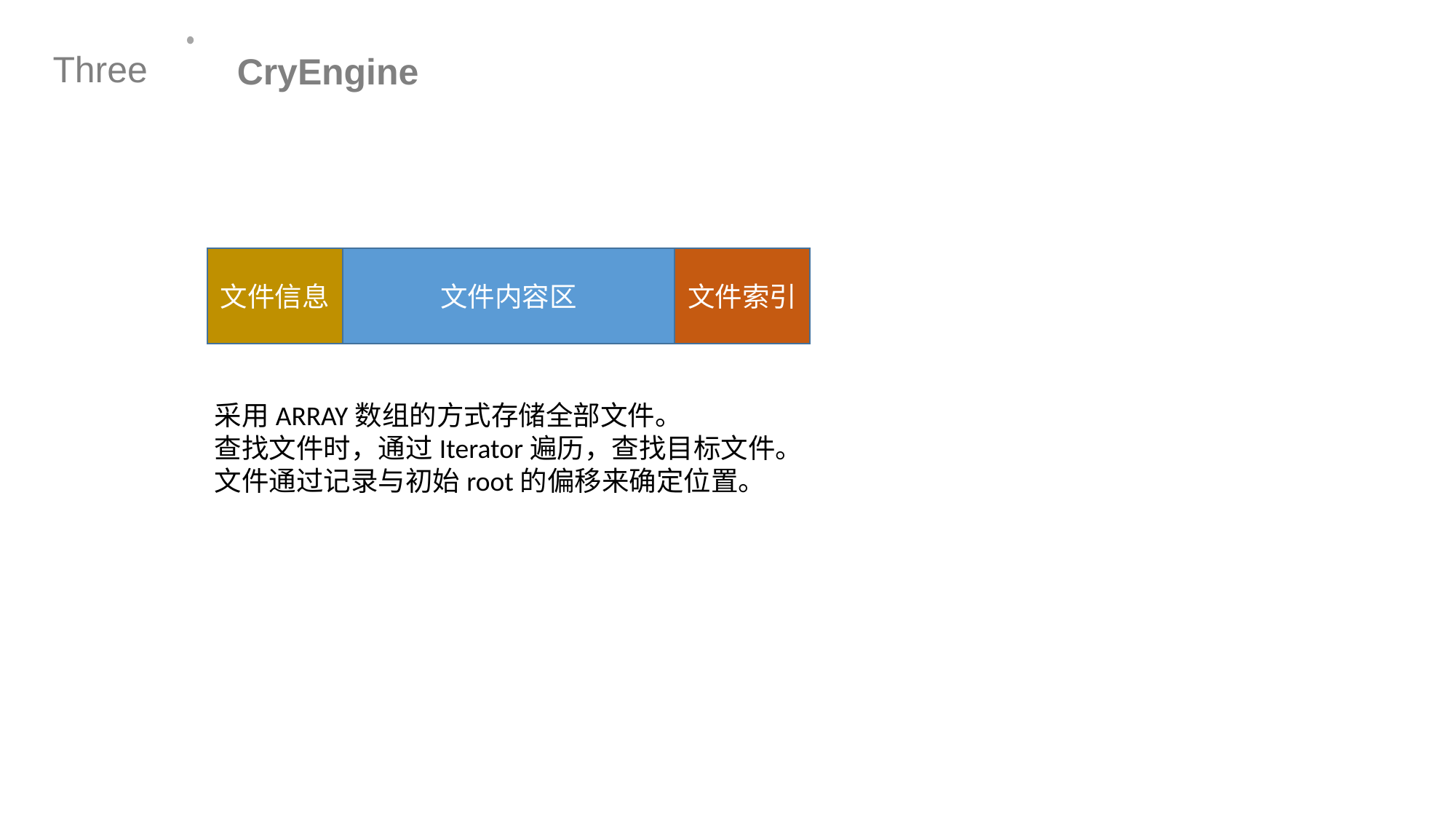

CryEngine

Three
文件信息
文件内容区
文件索引
采用ARRAY数组的方式存储全部文件。
查找文件时，通过Iterator遍历，查找目标文件。
文件通过记录与初始root的偏移来确定位置。